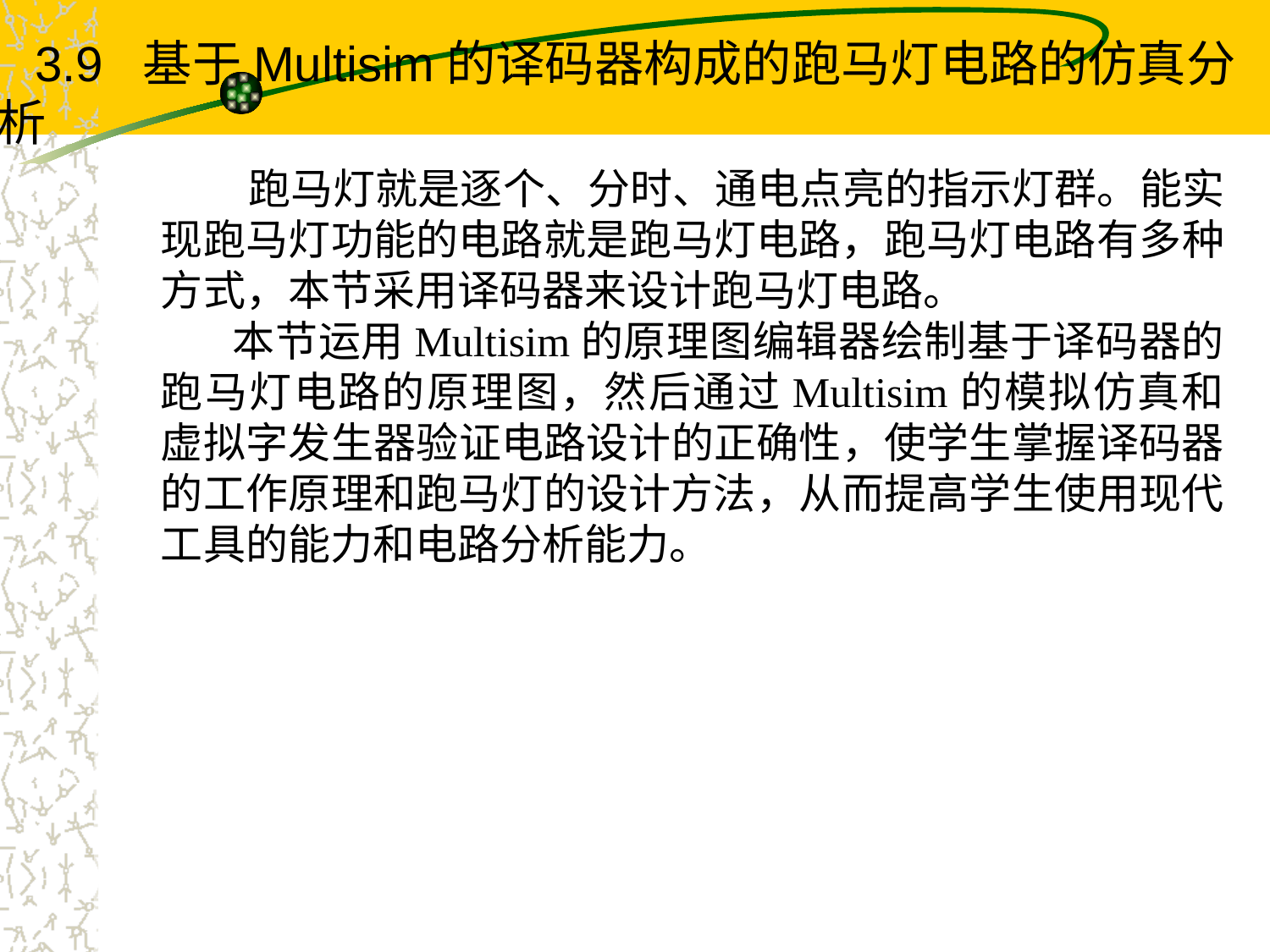

3.9  基于Multisim的译码器构成的跑马灯电路的仿真分析
        跑马灯就是逐个、分时、通电点亮的指示灯群。能实现跑马灯功能的电路就是跑马灯电路，跑马灯电路有多种方式，本节采用译码器来设计跑马灯电路。
      本节运用Multisim的原理图编辑器绘制基于译码器的跑马灯电路的原理图，然后通过Multisim的模拟仿真和虚拟字发生器验证电路设计的正确性，使学生掌握译码器的工作原理和跑马灯的设计方法，从而提高学生使用现代工具的能力和电路分析能力。